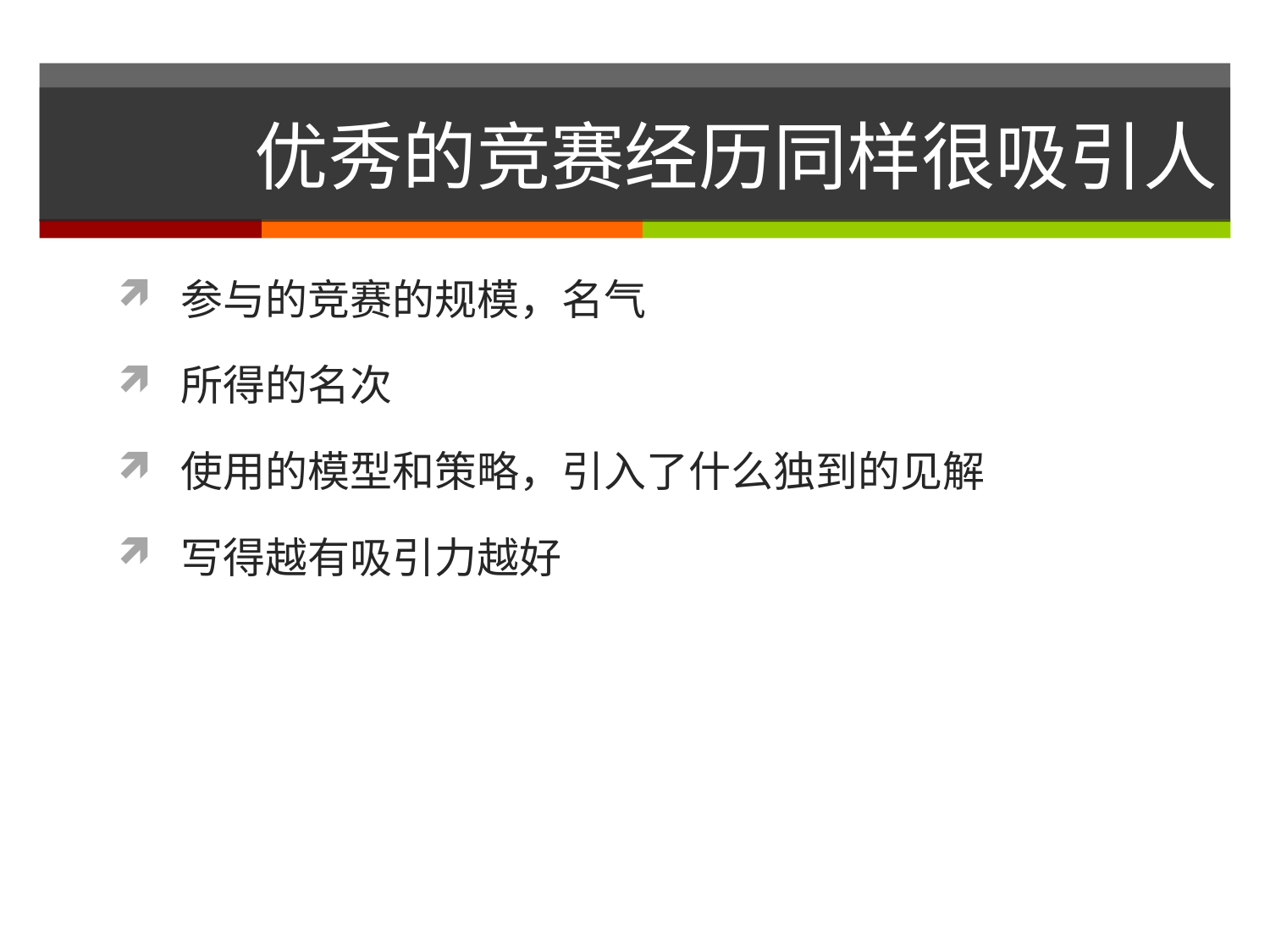

# 优秀的竞赛经历同样很吸引人
参与的竞赛的规模，名气
所得的名次
使用的模型和策略，引入了什么独到的见解
写得越有吸引力越好